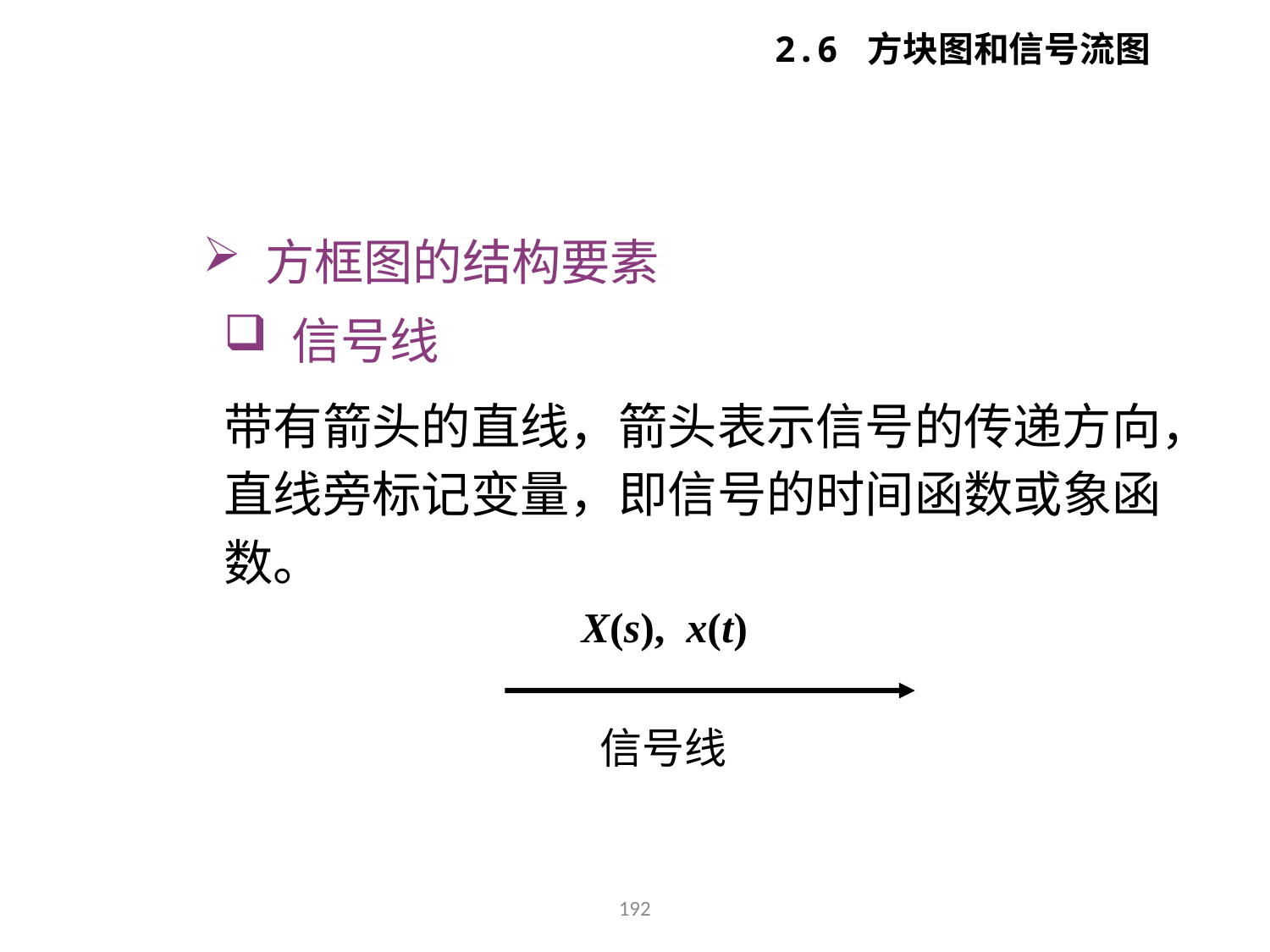

2.6 方块图和信号流图
 方框图的结构要素
 信号线
带有箭头的直线，箭头表示信号的传递方向，直线旁标记变量，即信号的时间函数或象函数。
X(s),  x(t)

信号线
192